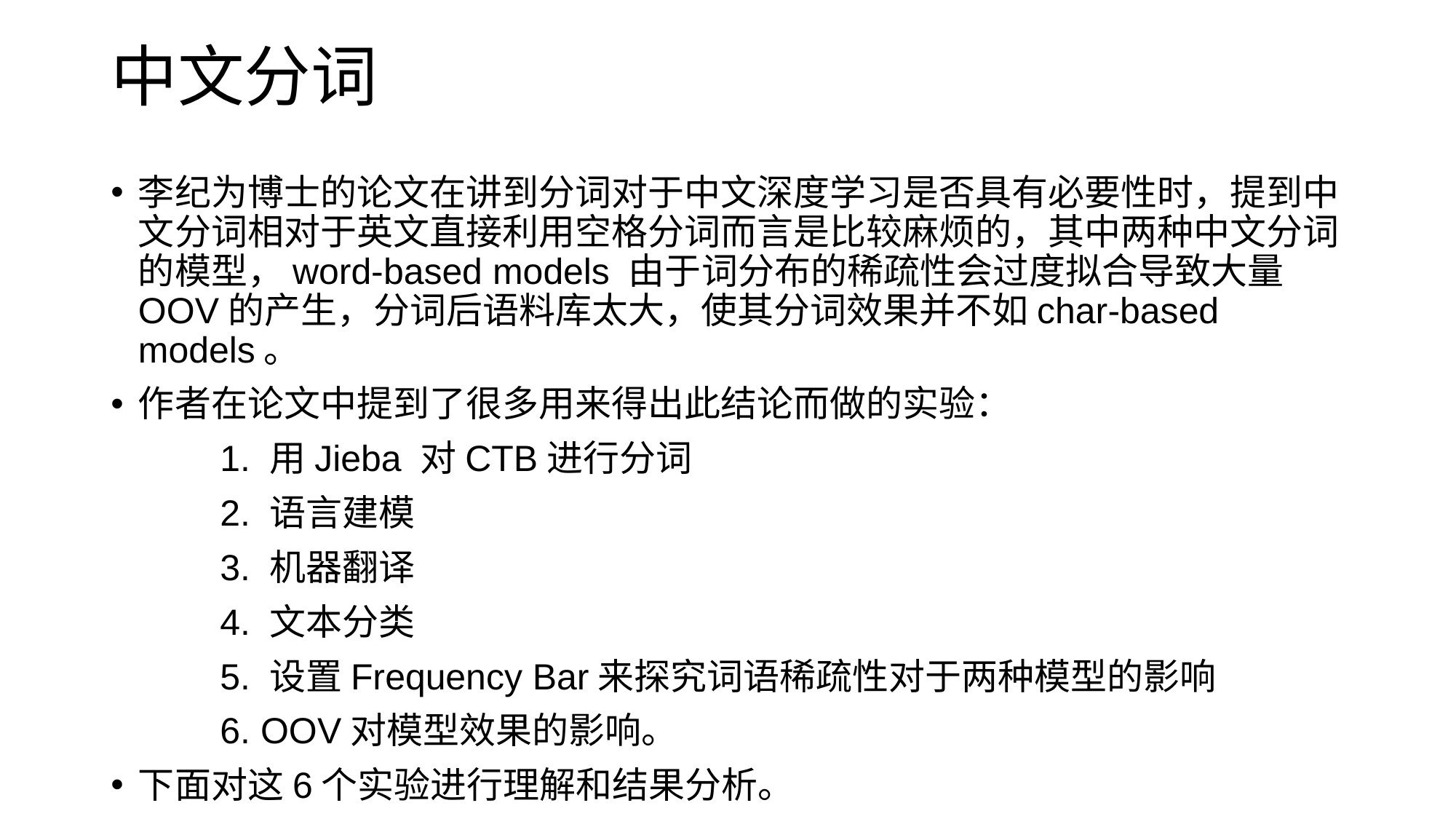

# 中文分词
李纪为博士的论文在讲到分词对于中文深度学习是否具有必要性时，提到中文分词相对于英文直接利用空格分词而言是比较麻烦的，其中两种中文分词的模型，word-based models 由于词分布的稀疏性会过度拟合导致大量OOV的产生，分词后语料库太大，使其分词效果并不如char-based models。
作者在论文中提到了很多用来得出此结论而做的实验：
	1. 用Jieba 对CTB进行分词
	2. 语言建模
	3. 机器翻译
	4. 文本分类
	5. 设置Frequency Bar来探究词语稀疏性对于两种模型的影响
	6. OOV对模型效果的影响。
下面对这6个实验进行理解和结果分析。